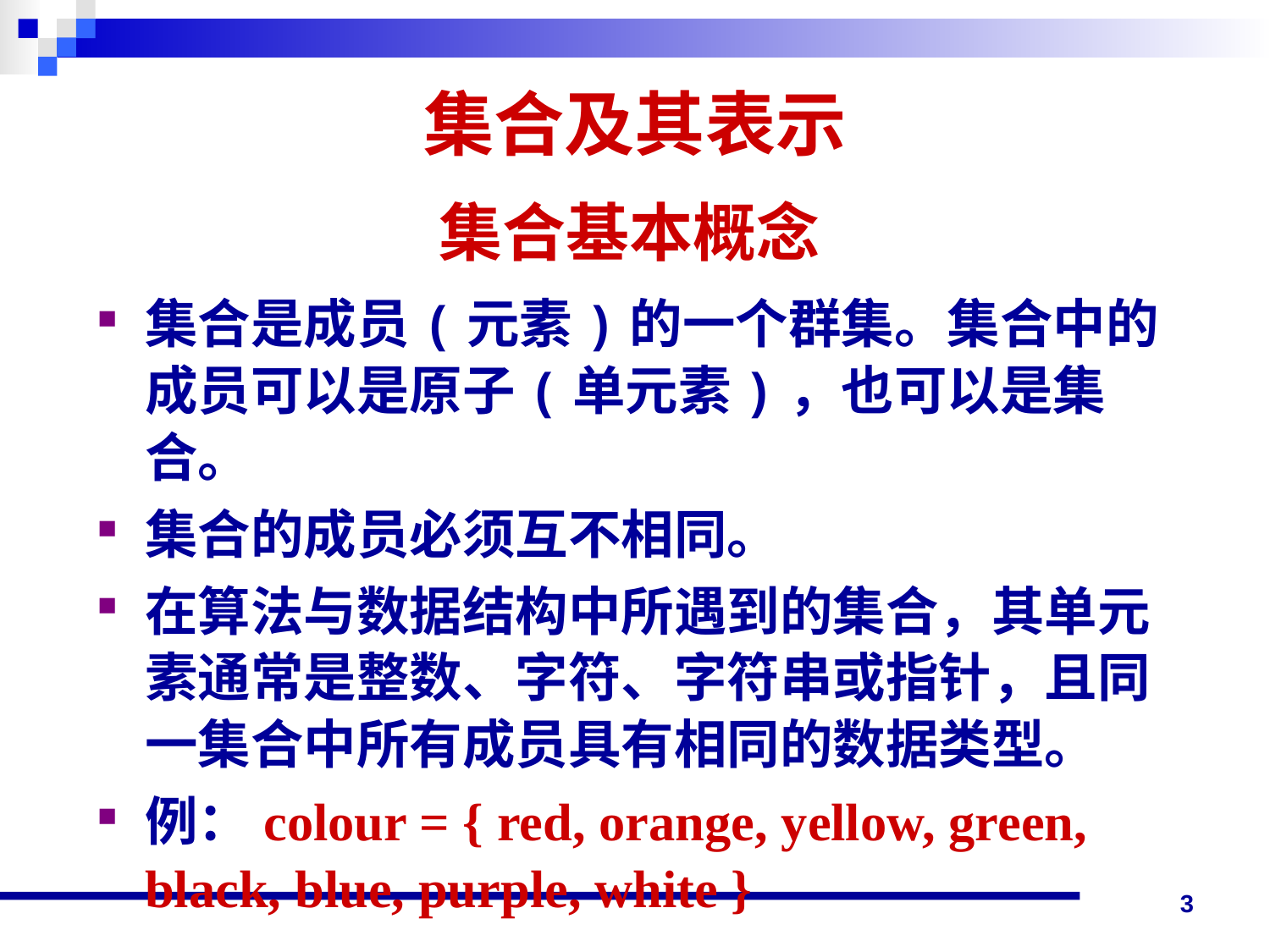

# 集合及其表示
集合基本概念
集合是成员(元素)的一个群集。集合中的成员可以是原子(单元素)，也可以是集合。
集合的成员必须互不相同。
在算法与数据结构中所遇到的集合，其单元素通常是整数、字符、字符串或指针，且同一集合中所有成员具有相同的数据类型。
例：colour = { red, orange, yellow, green, black, blue, purple, white }
3